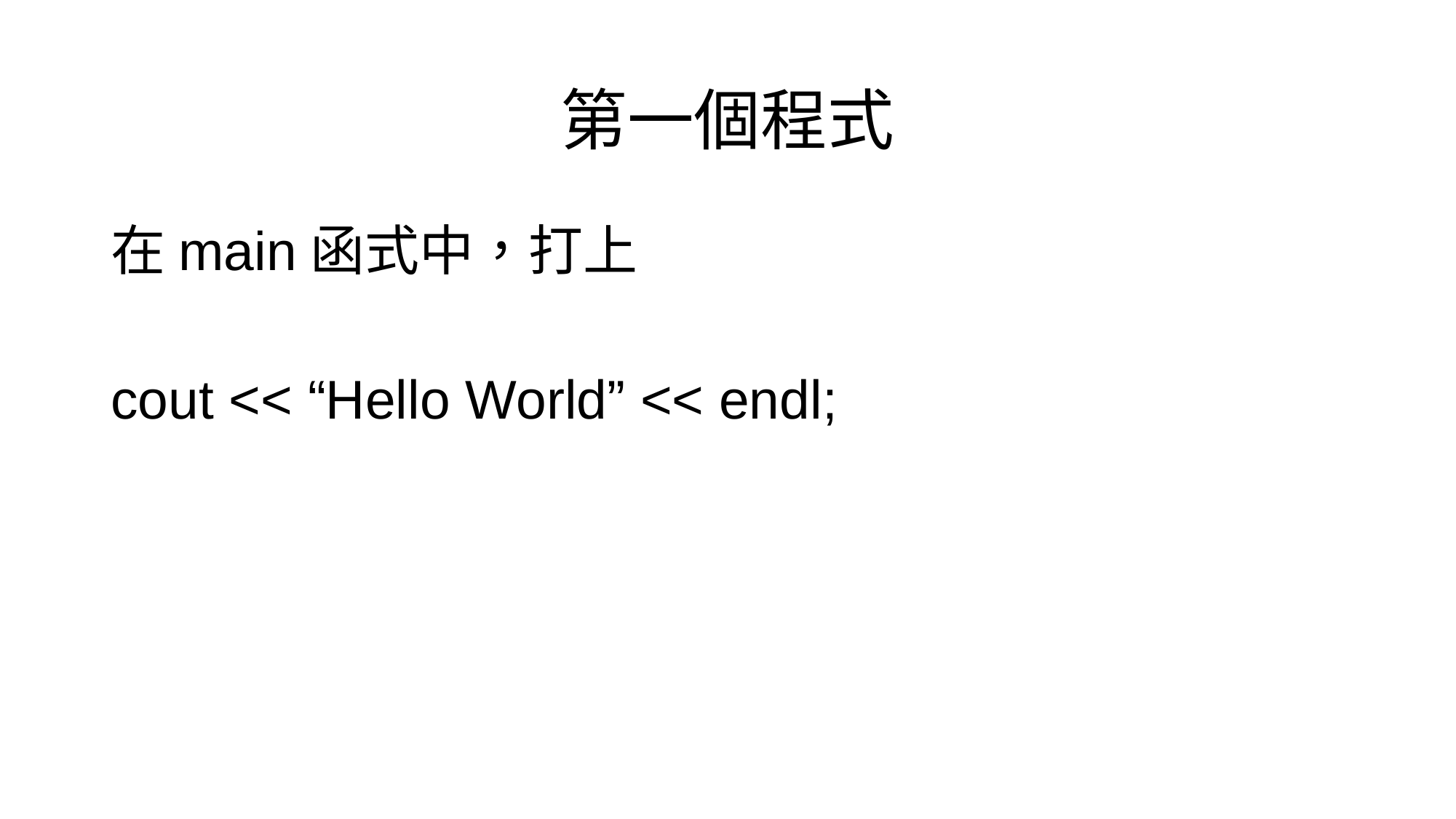

# 第一個程式
在main函式中，打上

cout << “Hello World” << endl;